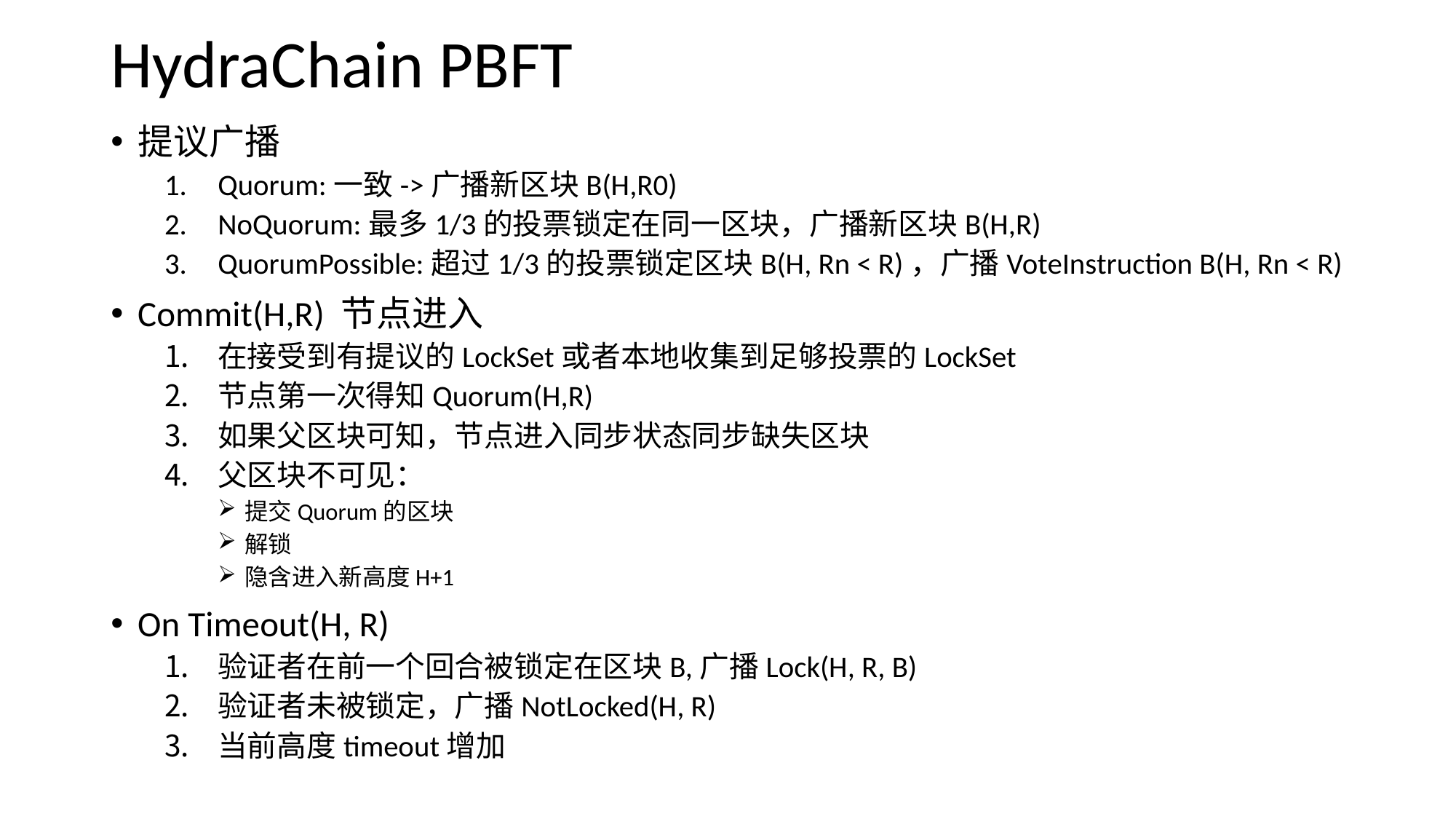

# HydraChain PBFT
提议广播
Quorum:一致->广播新区块B(H,R0)
NoQuorum:最多1/3的投票锁定在同一区块，广播新区块B(H,R)
QuorumPossible:超过1/3的投票锁定区块B(H, Rn < R)，广播VoteInstruction B(H, Rn < R)
Commit(H,R) 节点进入
在接受到有提议的LockSet或者本地收集到足够投票的LockSet
节点第一次得知Quorum(H,R)
如果父区块可知，节点进入同步状态同步缺失区块
父区块不可见：
提交Quorum的区块
解锁
隐含进入新高度H+1
On Timeout(H, R)
验证者在前一个回合被锁定在区块B,广播Lock(H, R, B)
验证者未被锁定，广播NotLocked(H, R)
当前高度timeout增加